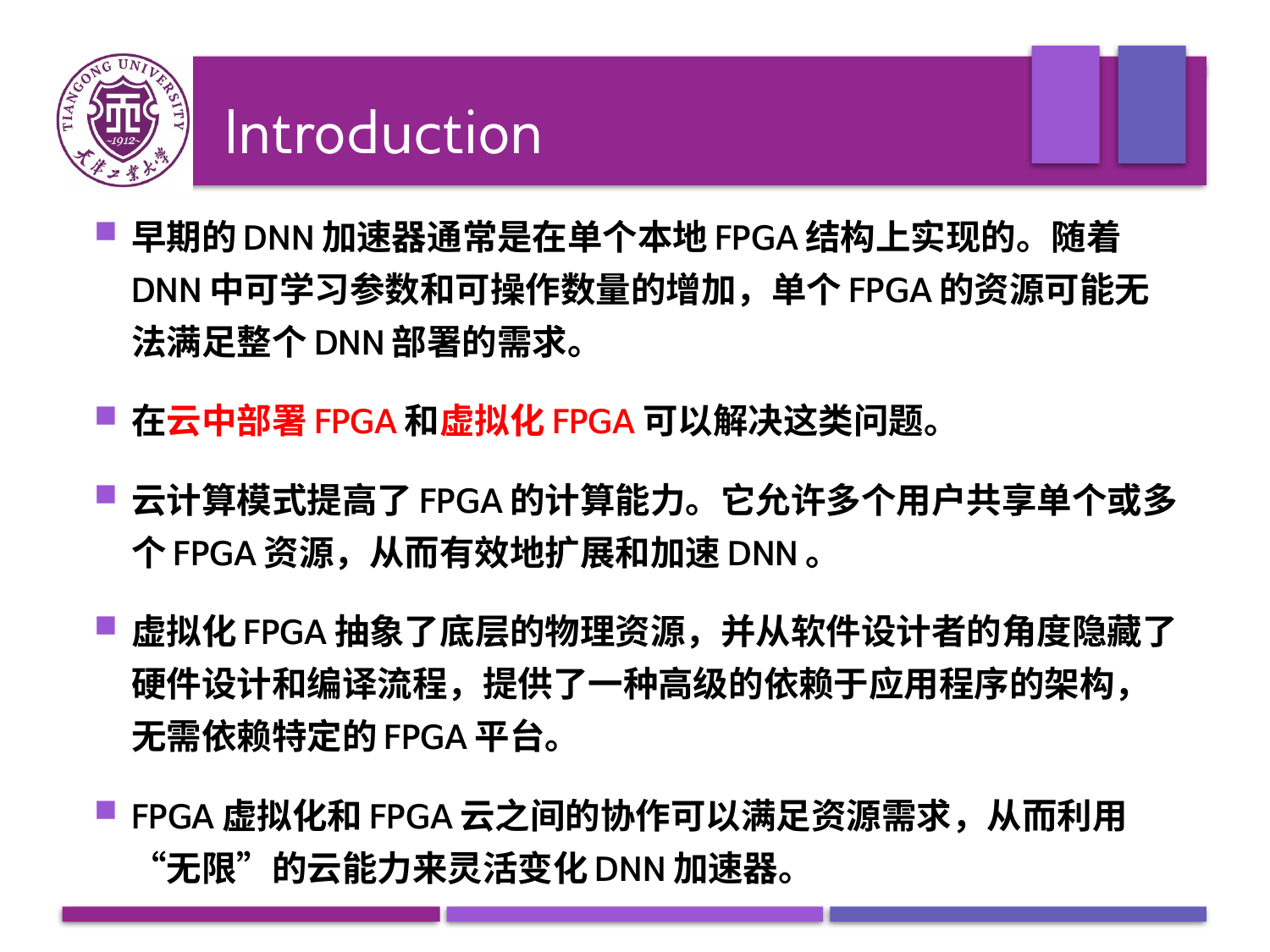

# Introduction
早期的DNN加速器通常是在单个本地FPGA结构上实现的。随着DNN中可学习参数和可操作数量的增加，单个FPGA的资源可能无法满足整个DNN部署的需求。
在云中部署FPGA和虚拟化FPGA可以解决这类问题。
云计算模式提高了FPGA的计算能力。它允许多个用户共享单个或多个FPGA资源，从而有效地扩展和加速DNN。
虚拟化FPGA抽象了底层的物理资源，并从软件设计者的角度隐藏了硬件设计和编译流程，提供了一种高级的依赖于应用程序的架构，无需依赖特定的FPGA平台。
FPGA虚拟化和FPGA云之间的协作可以满足资源需求，从而利用“无限”的云能力来灵活变化DNN加速器。